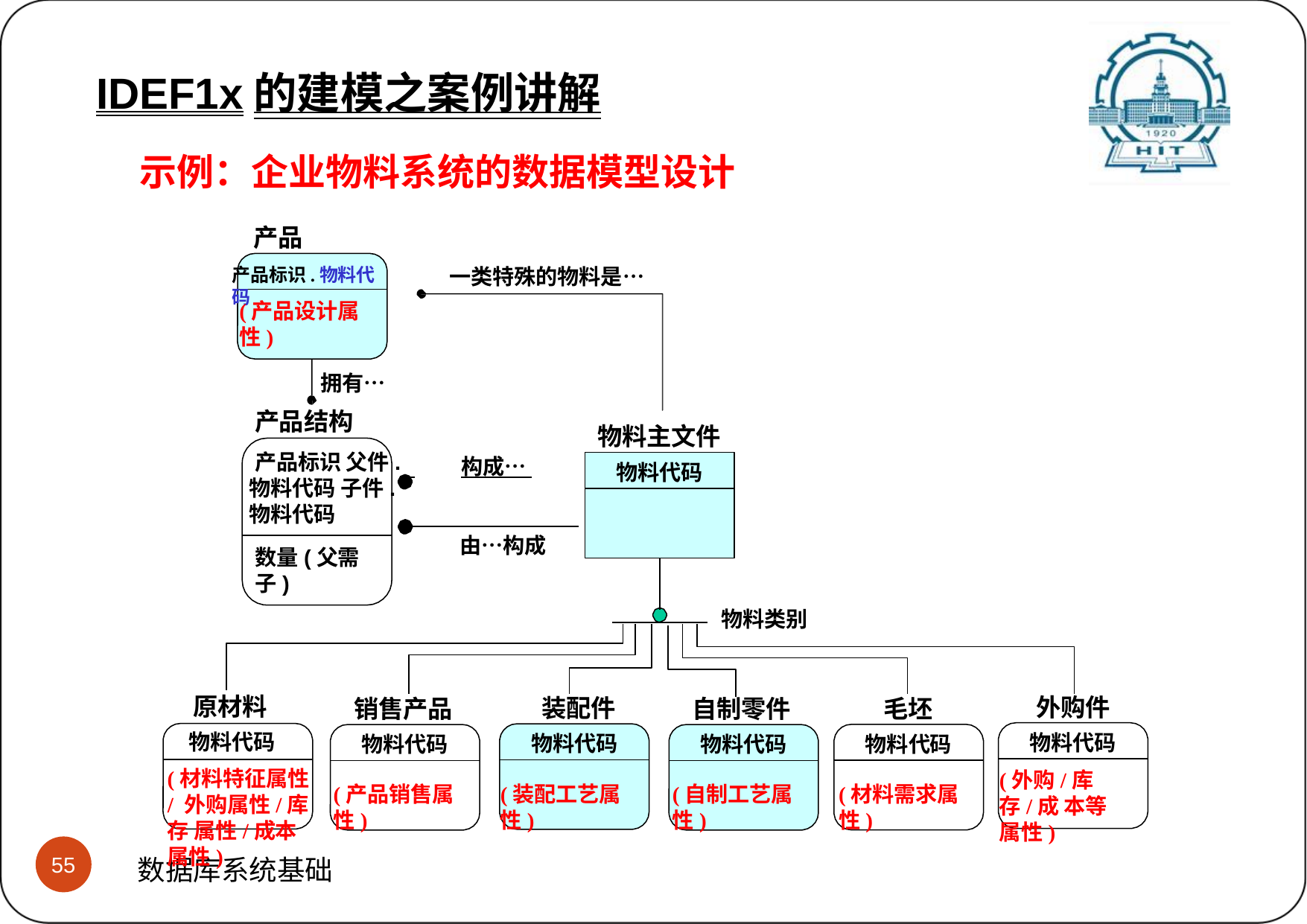

IDEF1x的建模之案例讲解
示例：企业物料系统的数据模型设计

产品
产品标识.物料代码

一类特殊的物料是…

(产品设计属性)

拥有…
产品结构
产品标识 父件.物料代码 子件.物料代码
物料主文件

 	构成…
物料代码

由…构成

数量(父需子)

物料类别

原材料
外购件
装配件
毛坯
销售产品
自制零件

物料代码
物料代码
物料代码
物料代码
物料代码
物料代码

(材料特征属性/ 外购属性/库存 属性/成本属性)
(外购/库存/成 本等属性)
(产品销售属性)
(装配工艺属性)
(自制工艺属性)
(材料需求属性)